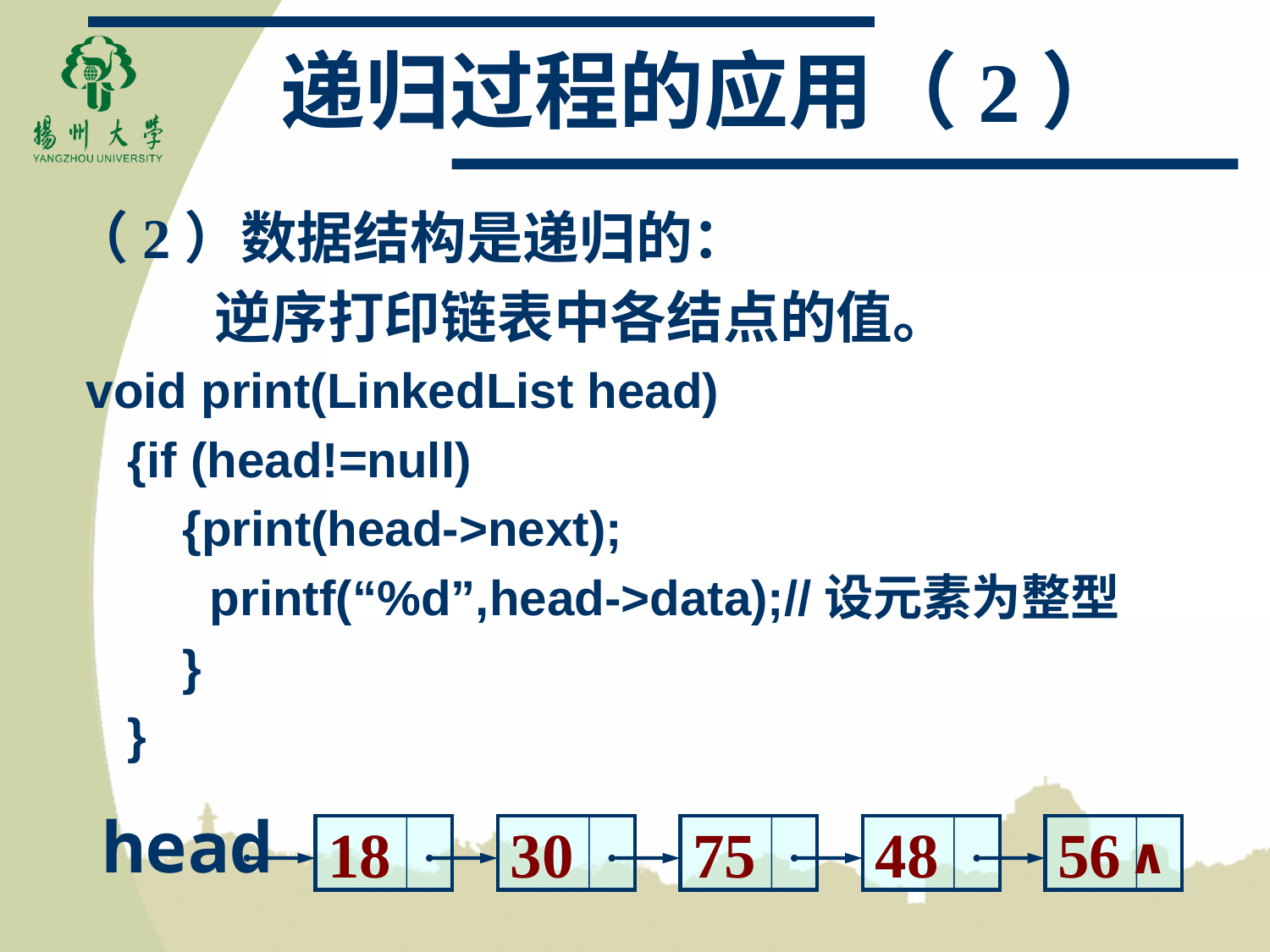

# 递归过程的应用（2）
（2）数据结构是递归的：
          逆序打印链表中各结点的值。
 void print(LinkedList head)
    {if (head!=null)
        {print(head->next);
          printf(“%d”,head->data);//设元素为整型
        }
    }
 head
18

30

75

48

56

∧